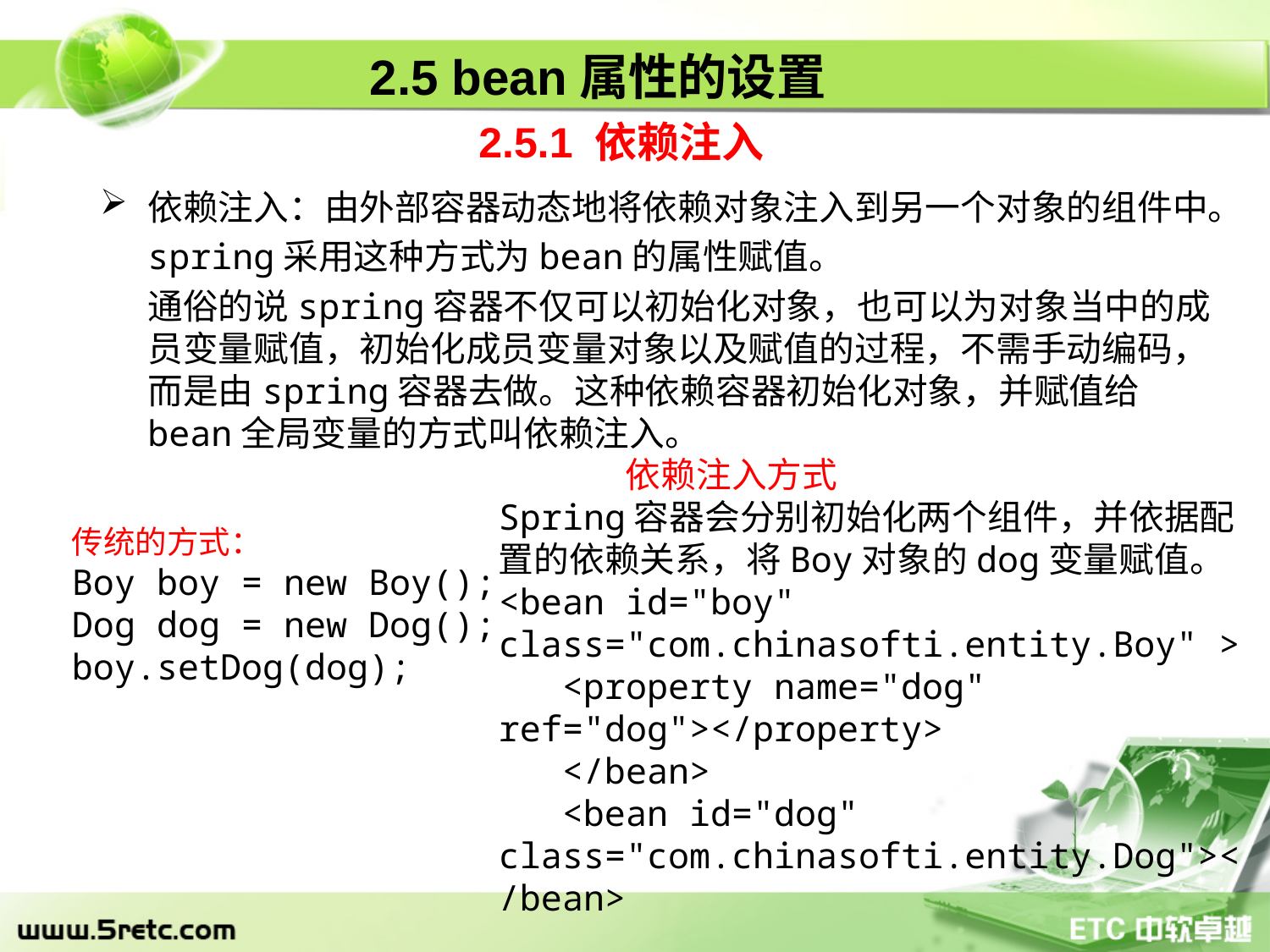

2.5 bean属性的设置

2.5.1 依赖注入
依赖注入：由外部容器动态地将依赖对象注入到另一个对象的组件中。
	spring采用这种方式为bean的属性赋值。
	通俗的说spring容器不仅可以初始化对象，也可以为对象当中的成员变量赋值，初始化成员变量对象以及赋值的过程，不需手动编码，而是由spring容器去做。这种依赖容器初始化对象，并赋值给bean全局变量的方式叫依赖注入。

	依赖注入方式
Spring容器会分别初始化两个组件，并依据配置的依赖关系，将Boy对象的dog变量赋值。
<bean id="boy" class="com.chinasofti.entity.Boy" >
   <property name="dog" ref="dog"></property>
   </bean>
   <bean id="dog" class="com.chinasofti.entity.Dog"></bean>
传统的方式：
Boy boy = new Boy();
Dog dog = new Dog();
boy.setDog(dog);